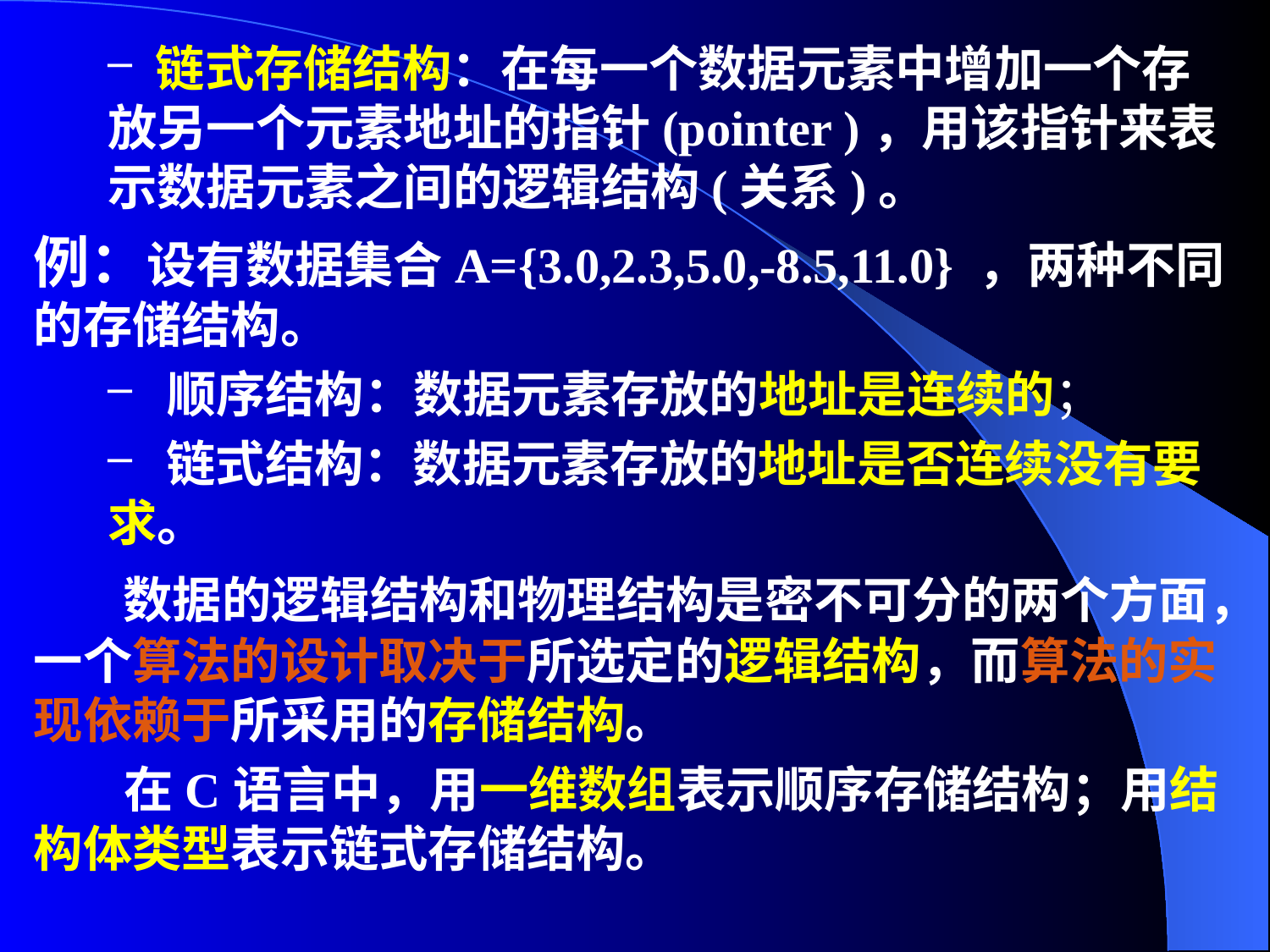

# 链式存储结构：在每一个数据元素中增加一个存放另一个元素地址的指针(pointer )，用该指针来表示数据元素之间的逻辑结构(关系)。
例：设有数据集合A={3.0,2.3,5.0,-8.5,11.0} ，两种不同的存储结构。
  顺序结构：数据元素存放的地址是连续的；
  链式结构：数据元素存放的地址是否连续没有要求。
      数据的逻辑结构和物理结构是密不可分的两个方面，一个算法的设计取决于所选定的逻辑结构，而算法的实现依赖于所采用的存储结构。
       在C语言中，用一维数组表示顺序存储结构；用结构体类型表示链式存储结构。